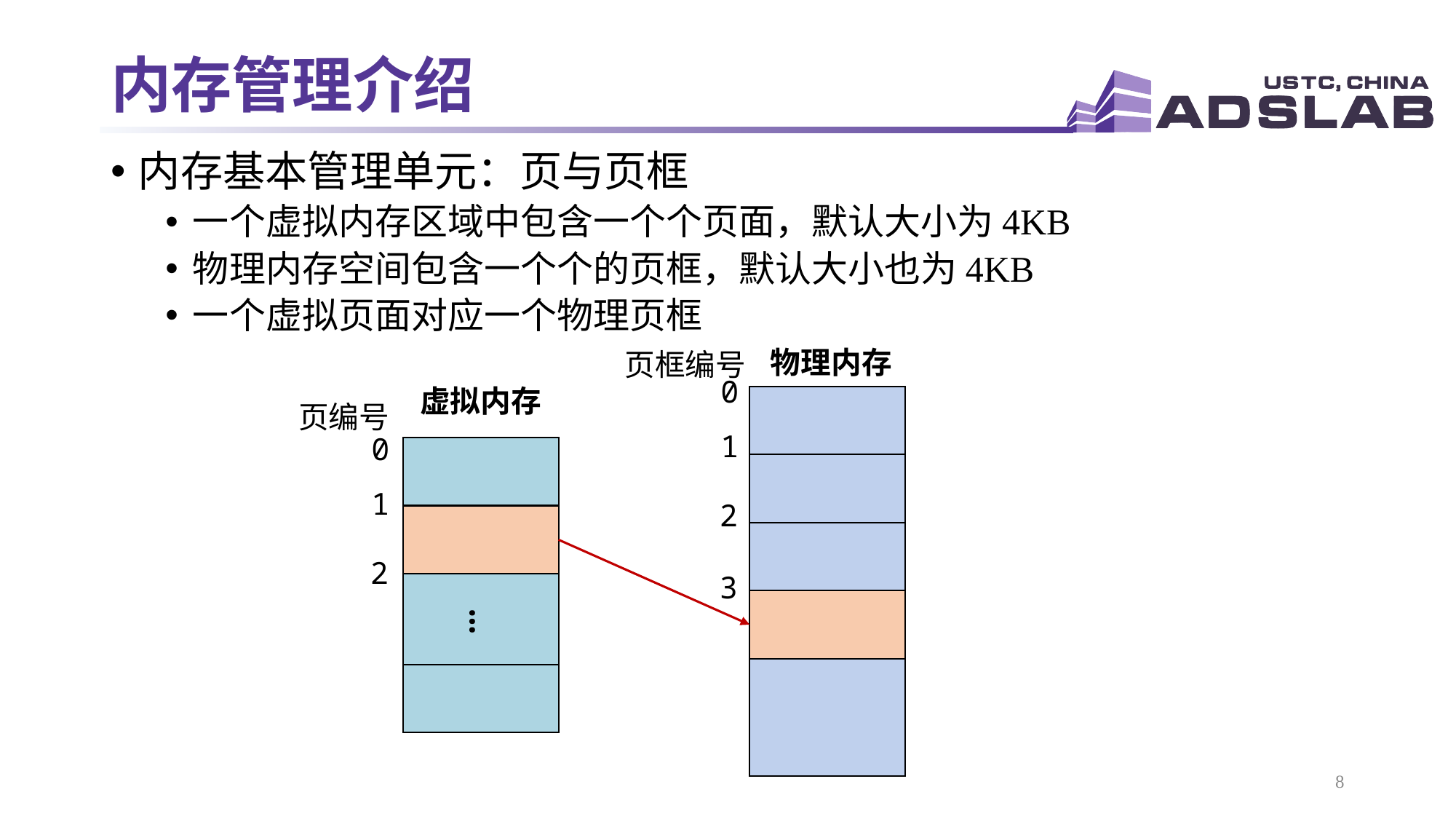

# 内存管理介绍
内存基本管理单元：页与页框
一个虚拟内存区域中包含一个个页面，默认大小为4KB
物理内存空间包含一个个的页框，默认大小也为4KB
一个虚拟页面对应一个物理页框

物理内存
页框编号
0
虚拟内存

页编号
1
0

1
2

2
3

…